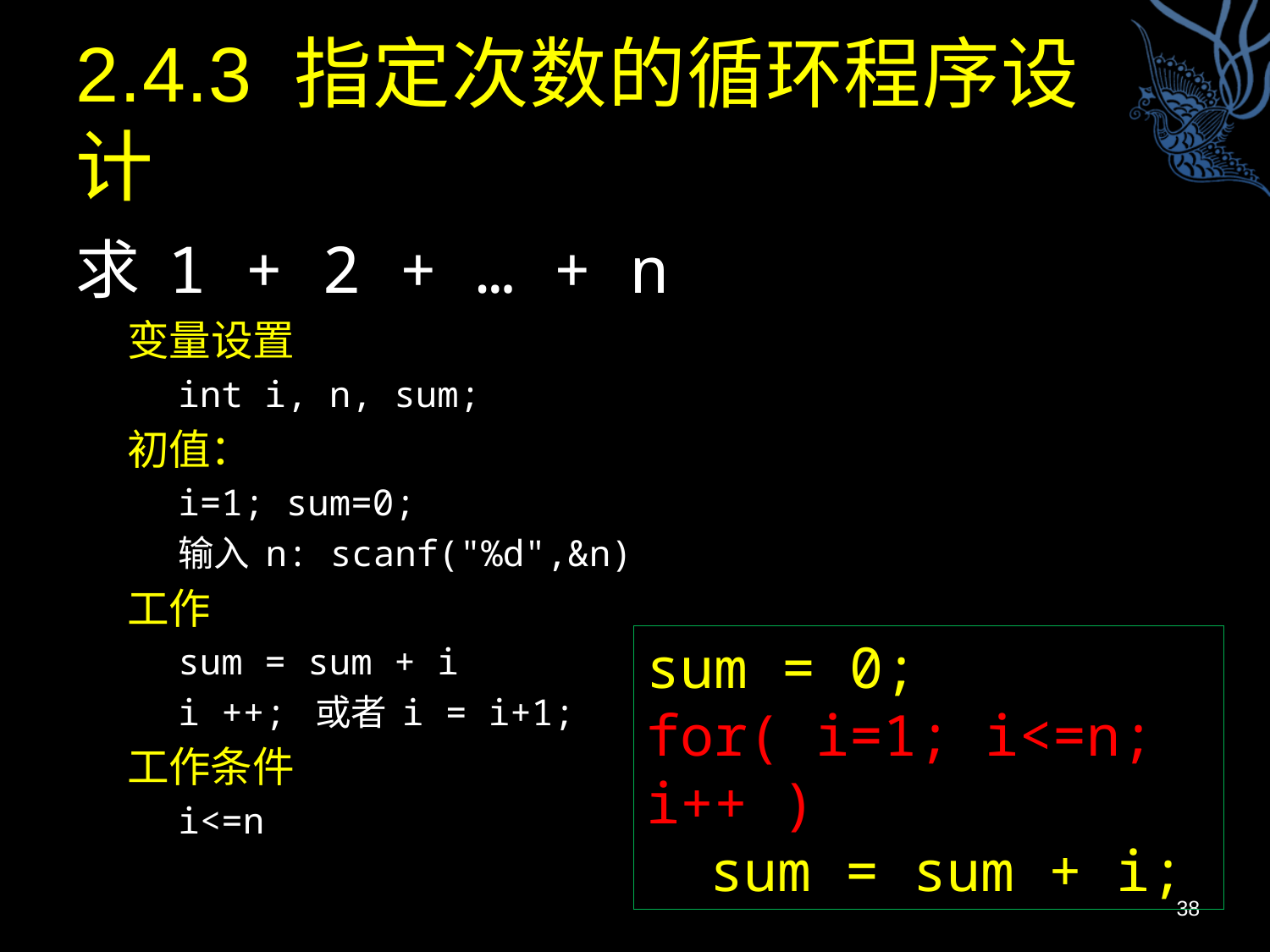

# 2.4.3 指定次数的循环程序设计
求 1 + 2 + … + n
变量设置
int i, n, sum;
初值：
i=1; sum=0;
输入 n: scanf("%d",&n)
工作
sum = sum + i
i ++; 或者 i = i+1;
工作条件
i<=n
sum = 0;
for( i=1; i<=n; i++ )
sum = sum + i;
38